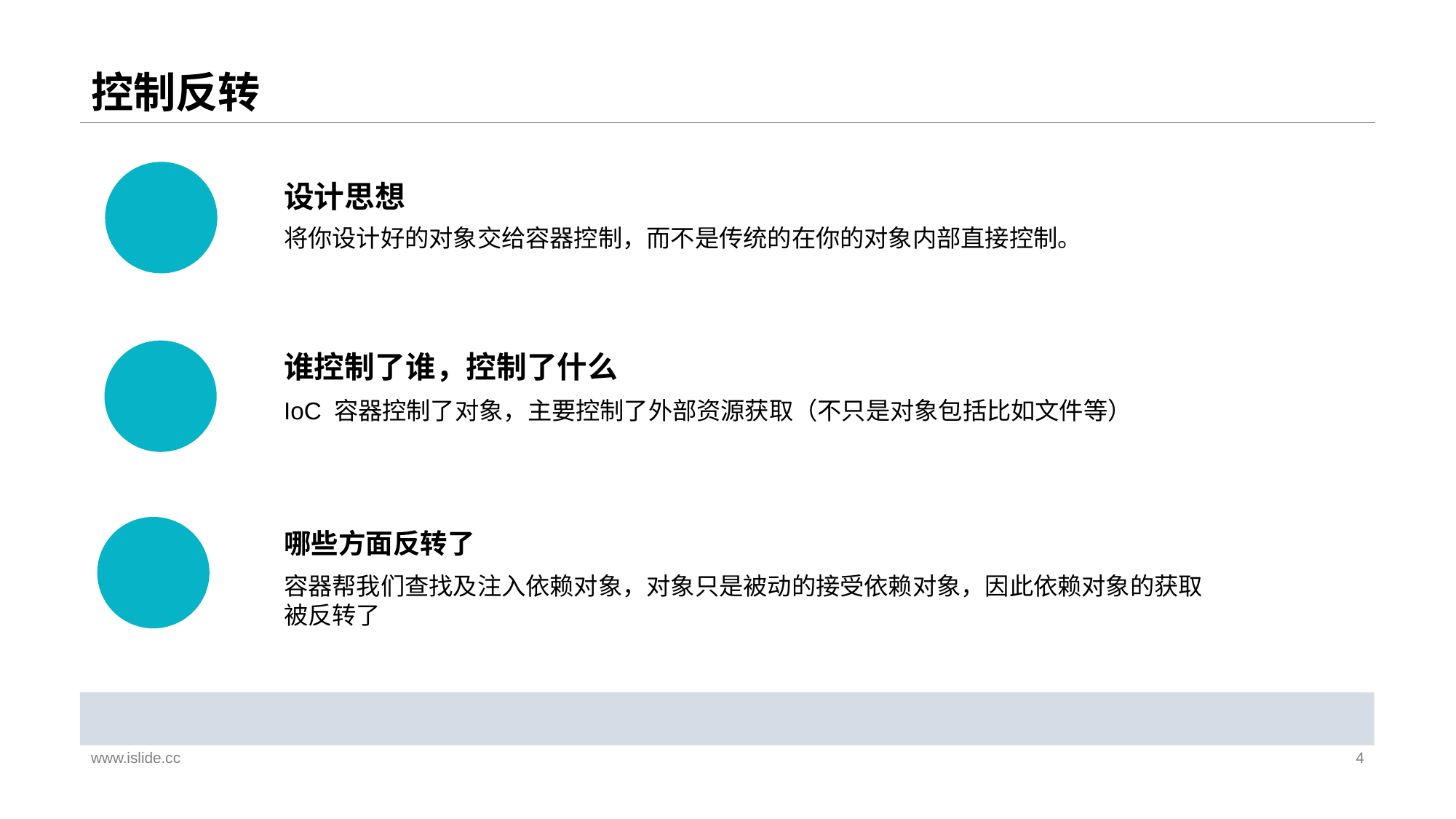

# 控制反转

设计思想
谁控制了谁，控制了什么
哪些方面反转了

将你设计好的对象交给容器控制，而不是传统的在你的对象内部直接控制。
IoC 容器控制了对象，主要控制了外部资源获取（不只是对象包括比如文件等）
容器帮我们查找及注入依赖对象，对象只是被动的接受依赖对象，因此依赖对象的获取被反转了
www.islide.cc
4